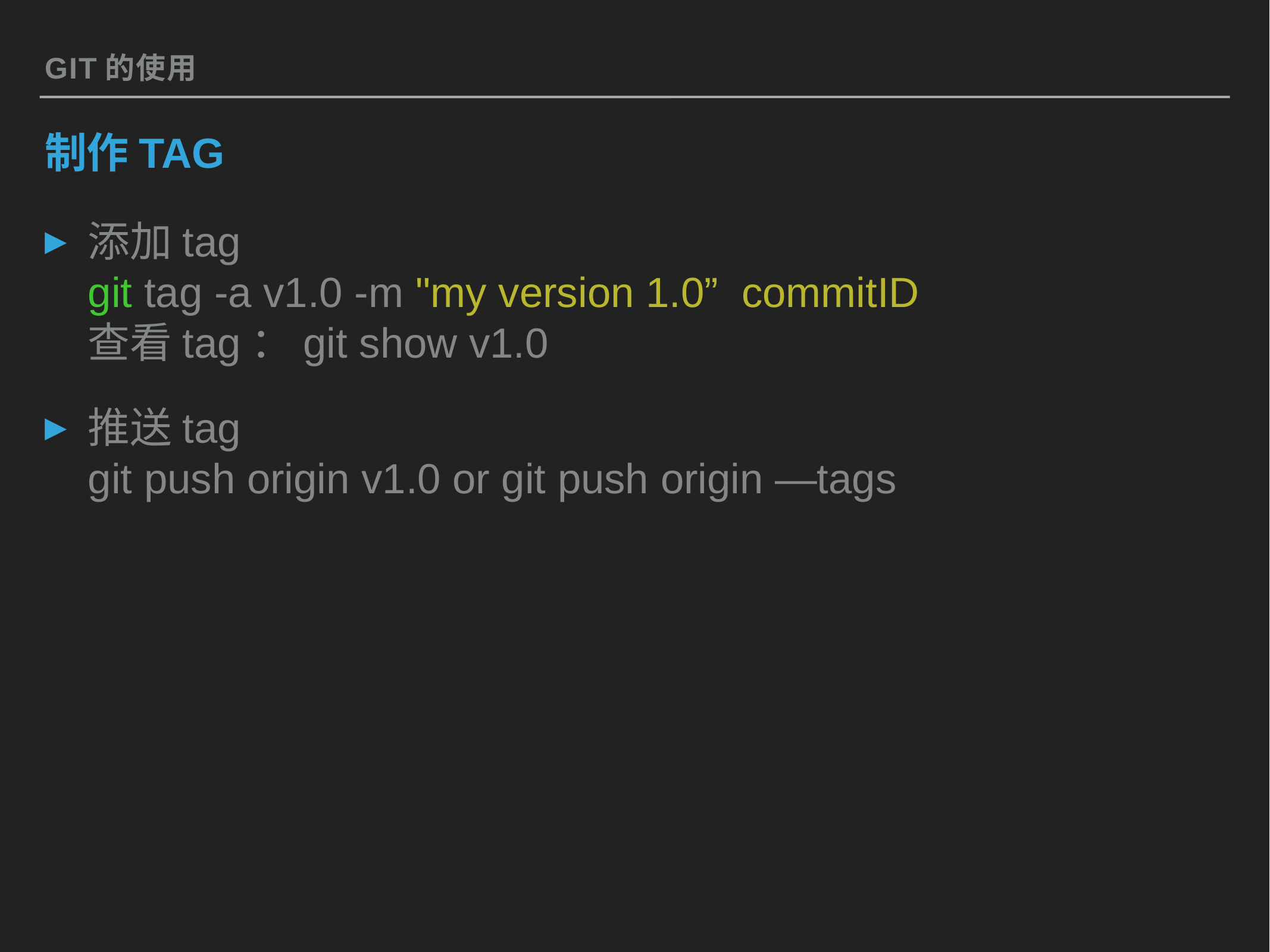

Git的使用
# 制作tag
添加tag
git tag -a v1.0 -m "my version 1.0”  commitID
查看tag：git show v1.0
推送tag
git push origin v1.0 or git push origin —tags